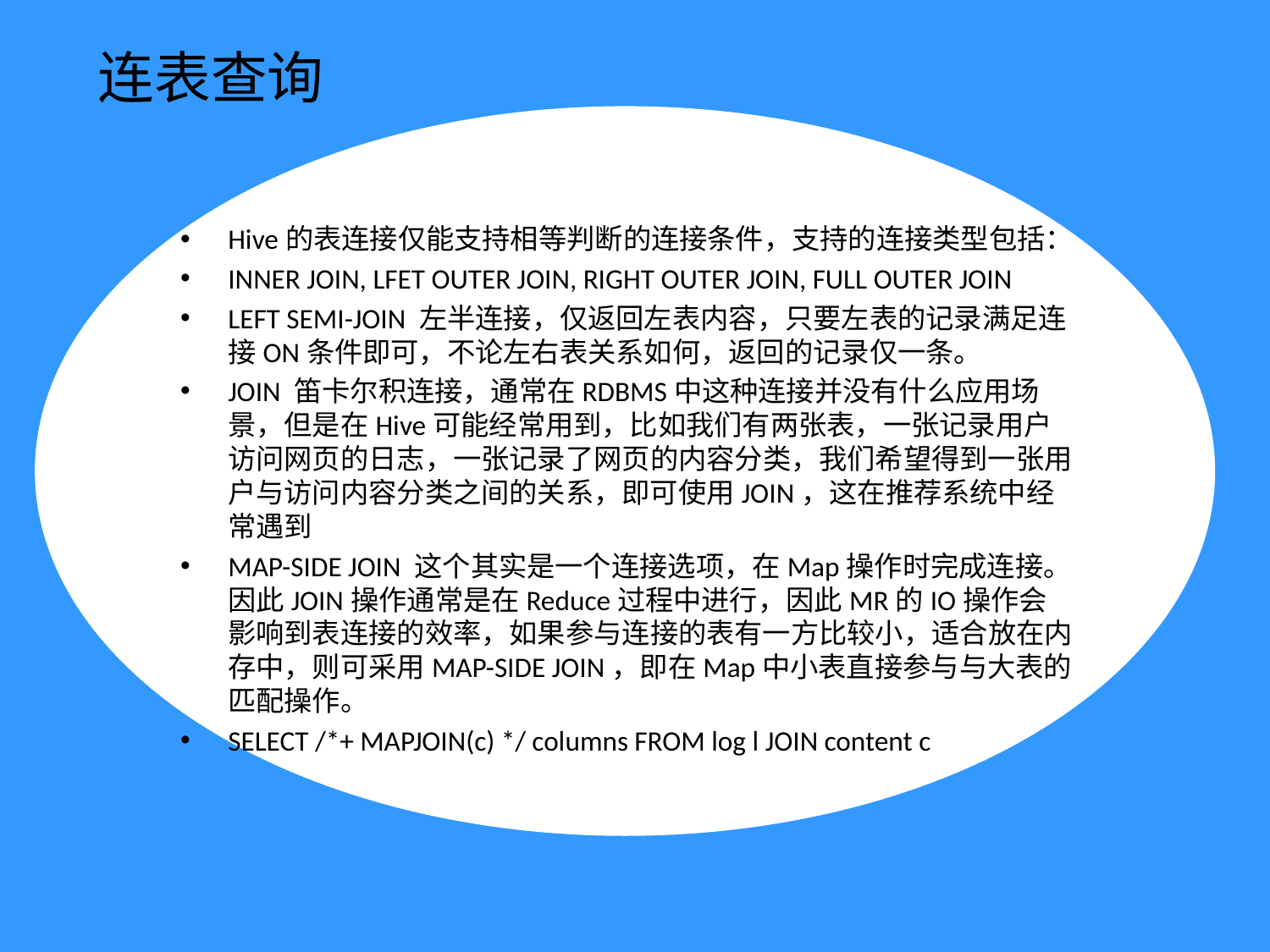

# 连表查询
Hive的表连接仅能支持相等判断的连接条件，支持的连接类型包括：
INNER JOIN, LFET OUTER JOIN, RIGHT OUTER JOIN, FULL OUTER JOIN
LEFT SEMI-JOIN 左半连接，仅返回左表内容，只要左表的记录满足连接ON条件即可，不论左右表关系如何，返回的记录仅一条。
JOIN 笛卡尔积连接，通常在RDBMS中这种连接并没有什么应用场景，但是在Hive可能经常用到，比如我们有两张表，一张记录用户访问网页的日志，一张记录了网页的内容分类，我们希望得到一张用户与访问内容分类之间的关系，即可使用JOIN，这在推荐系统中经常遇到
MAP-SIDE JOIN 这个其实是一个连接选项，在Map操作时完成连接。因此JOIN操作通常是在Reduce过程中进行，因此MR的IO操作会影响到表连接的效率，如果参与连接的表有一方比较小，适合放在内存中，则可采用MAP-SIDE JOIN，即在Map中小表直接参与与大表的匹配操作。
SELECT /*+ MAPJOIN(c) */ columns FROM log l JOIN content c